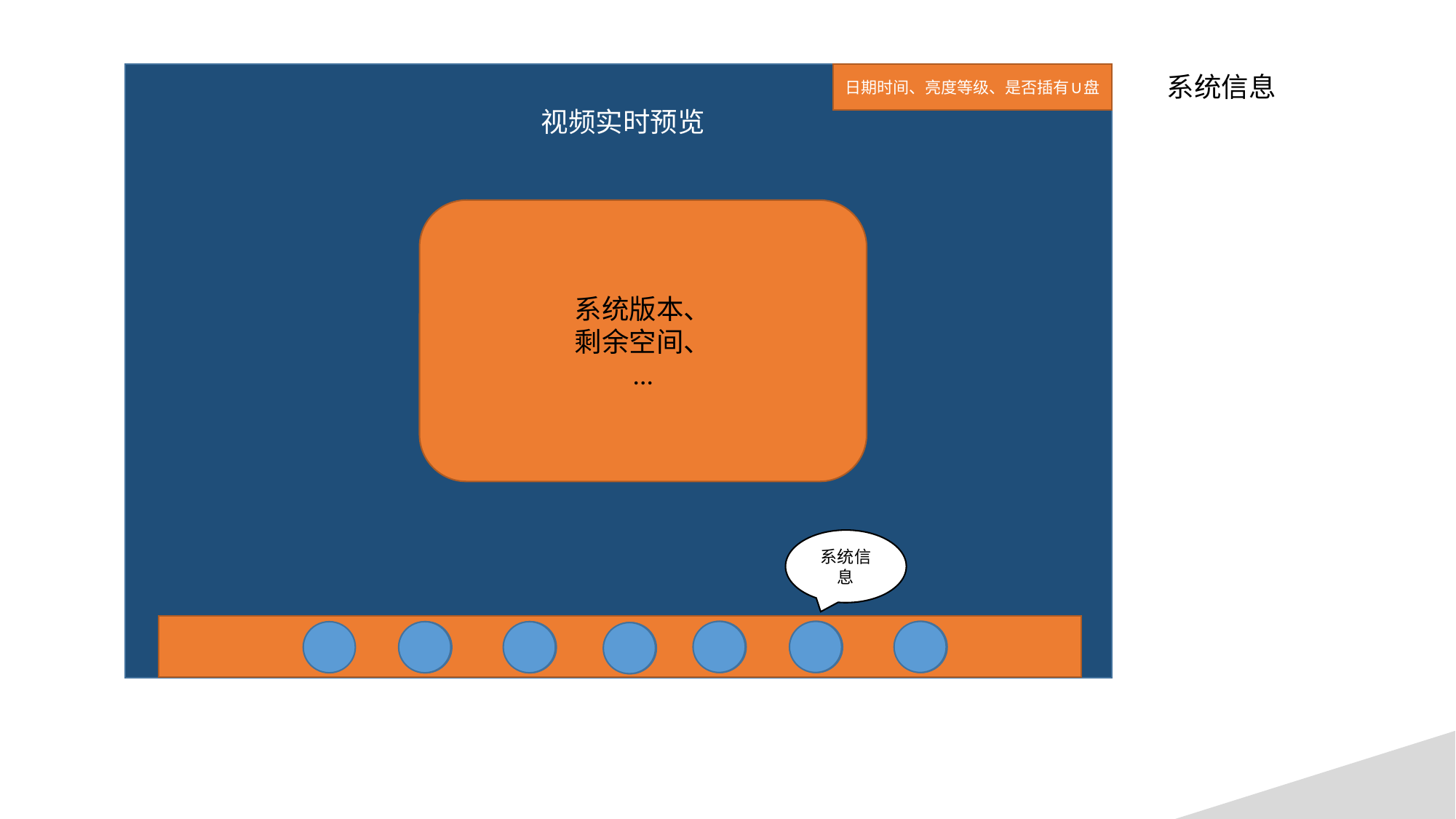

日期时间、亮度等级、是否插有U盘

系统信息
视频实时预览
系统版本、
剩余空间、
...
系统信息